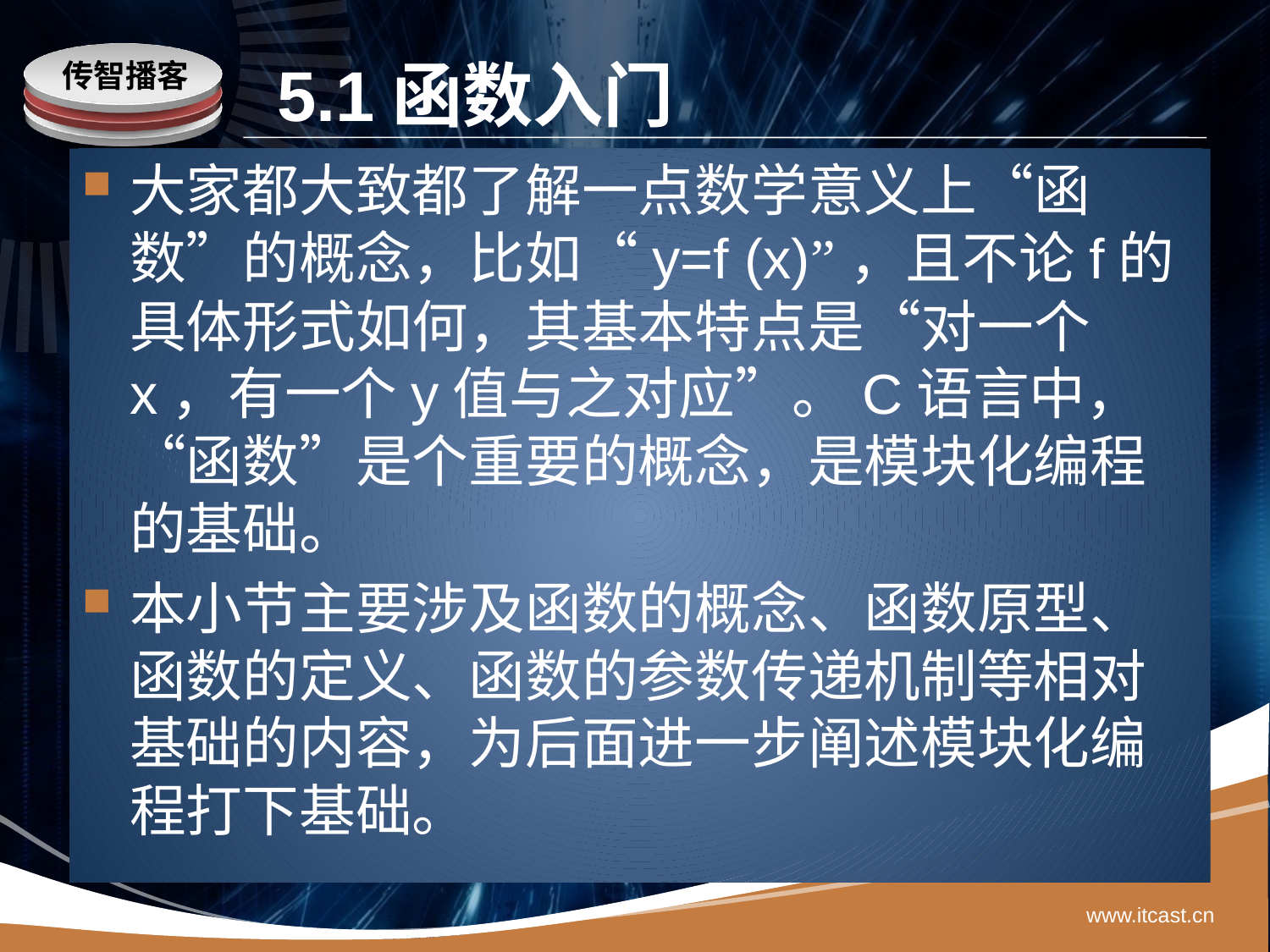

# 5.1函数入门
大家都大致都了解一点数学意义上“函数”的概念，比如“y=f (x)”，且不论f的具体形式如何，其基本特点是“对一个x，有一个y值与之对应”。C语言中，“函数”是个重要的概念，是模块化编程的基础。
本小节主要涉及函数的概念、函数原型、函数的定义、函数的参数传递机制等相对基础的内容，为后面进一步阐述模块化编程打下基础。
www.itcast.cn